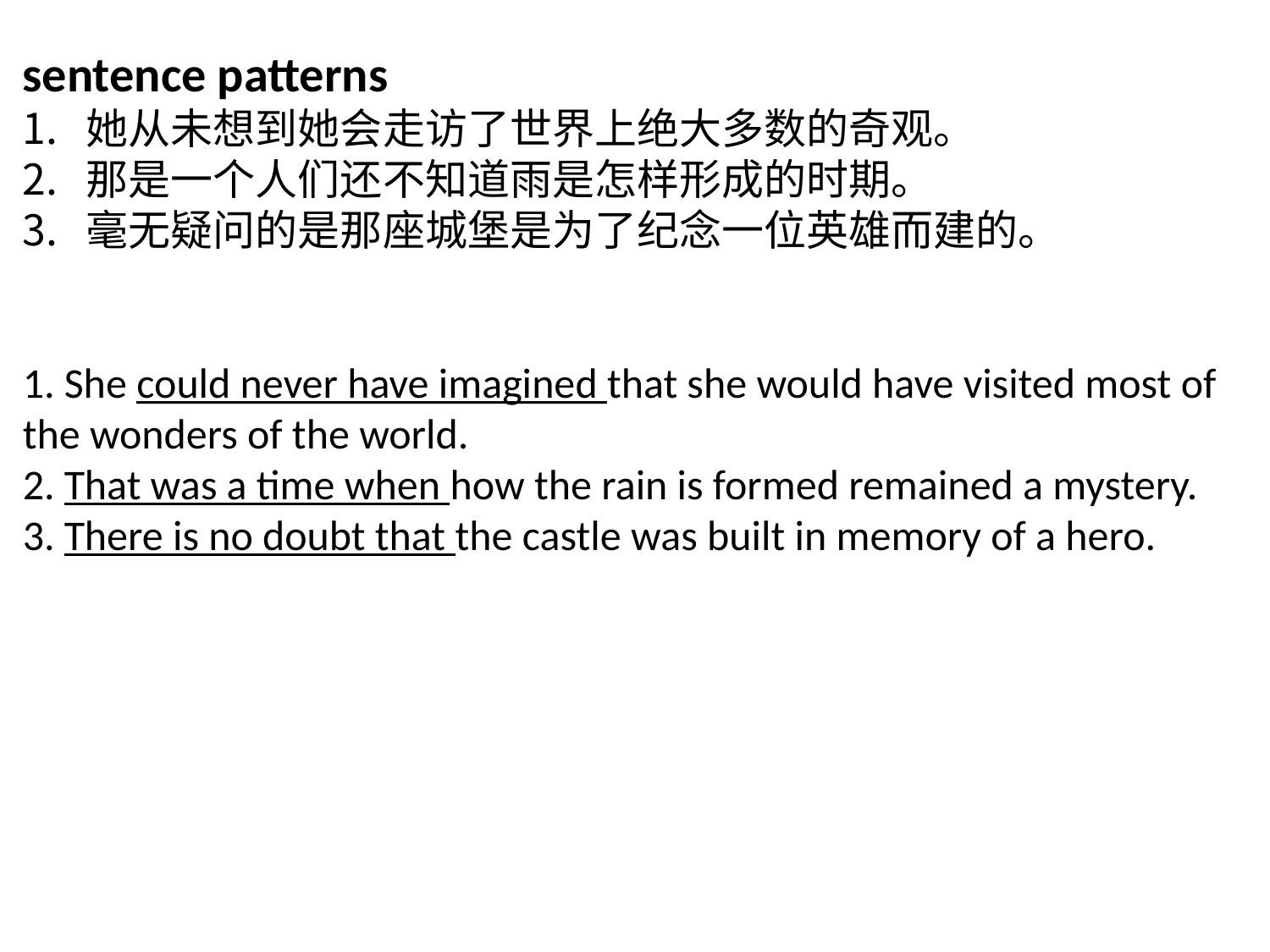

sentence patterns
她从未想到她会走访了世界上绝大多数的奇观。
那是一个人们还不知道雨是怎样形成的时期。
毫无疑问的是那座城堡是为了纪念一位英雄而建的。

1. She could never have imagined that she would have visited most of the wonders of the world.
2. That was a time when how the rain is formed remained a mystery.
3. There is no doubt that the castle was built in memory of a hero.